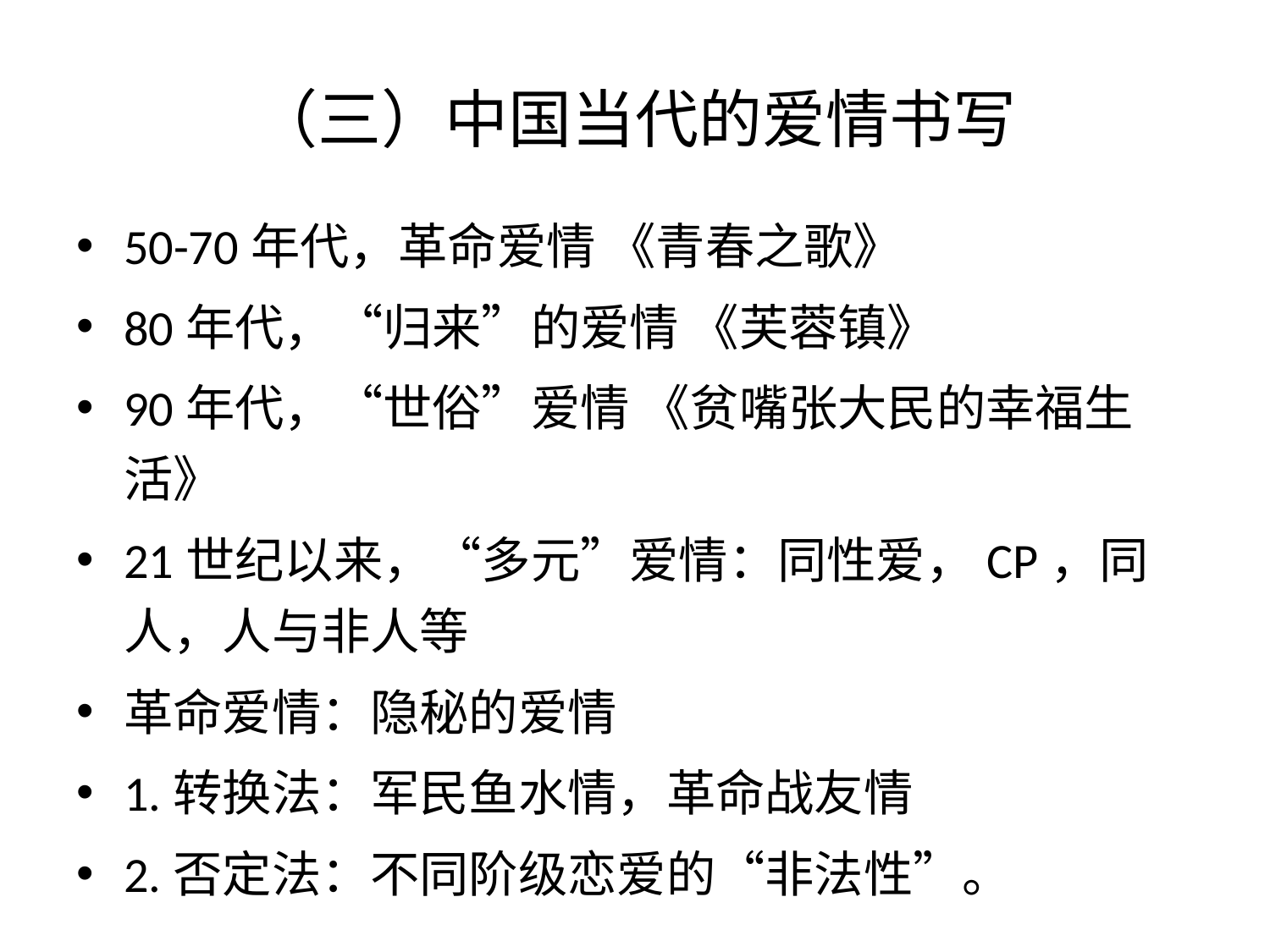

# （三）中国当代的爱情书写
50-70年代，革命爱情 《青春之歌》
80年代，“归来”的爱情 《芙蓉镇》
90年代，“世俗”爱情 《贫嘴张大民的幸福生活》
21世纪以来，“多元”爱情：同性爱，CP，同人，人与非人等
革命爱情：隐秘的爱情
1.转换法：军民鱼水情，革命战友情
2.否定法：不同阶级恋爱的“非法性”。